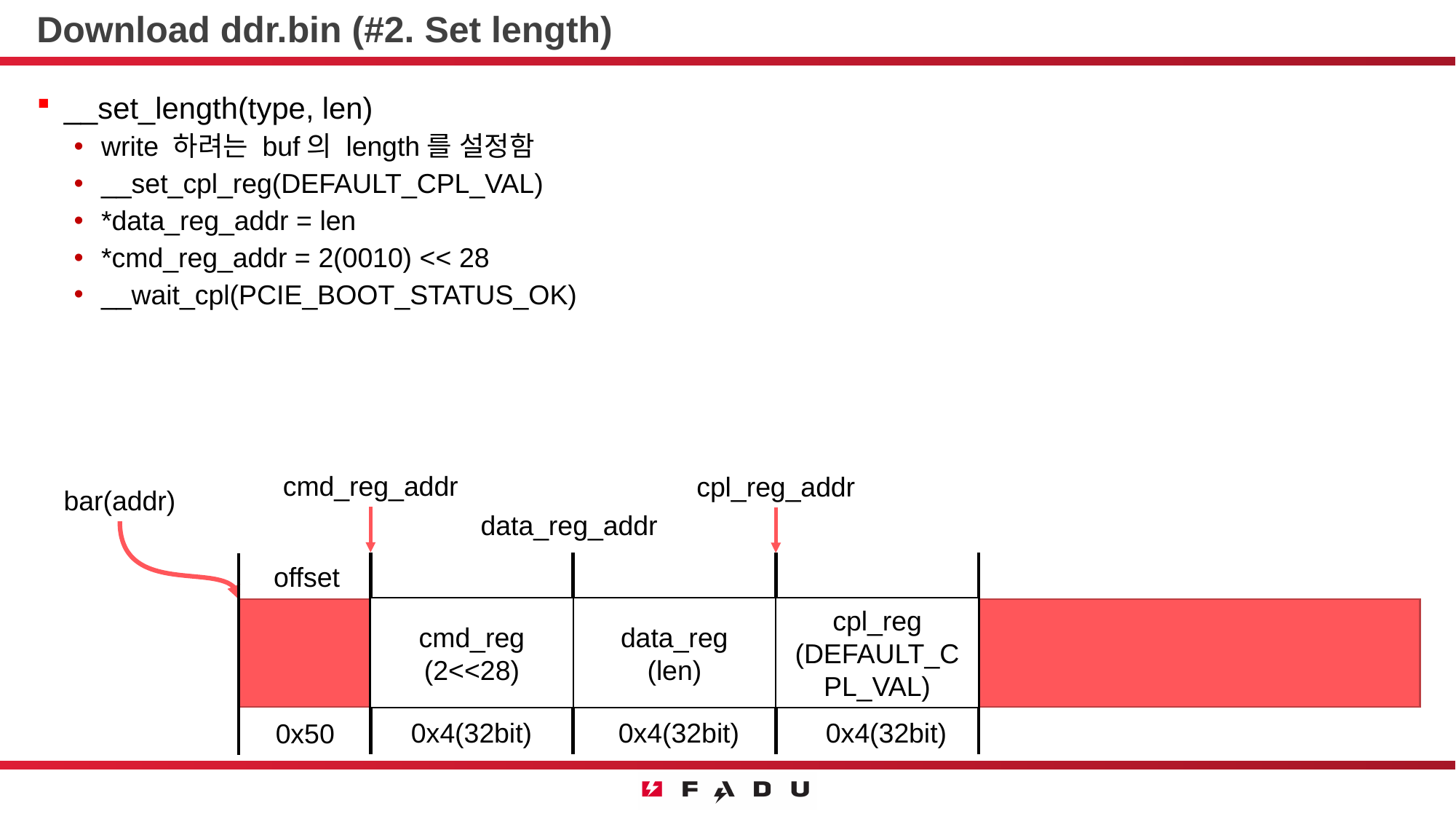

# Download ddr.bin (#2. Set length)
__set_length(type, len)
write 하려는 buf의 length를 설정함
__set_cpl_reg(DEFAULT_CPL_VAL)
*data_reg_addr = len
*cmd_reg_addr = 2(0010) << 28
__wait_cpl(PCIE_BOOT_STATUS_OK)

cmd_reg_addr
cpl_reg_addr
bar(addr)
data_reg_addr
offset
cmd_reg
(2<<28)
data_reg
(len)
cpl_reg
(DEFAULT_CPL_VAL)

0x4(32bit)
0x4(32bit)
0x4(32bit)
0x50